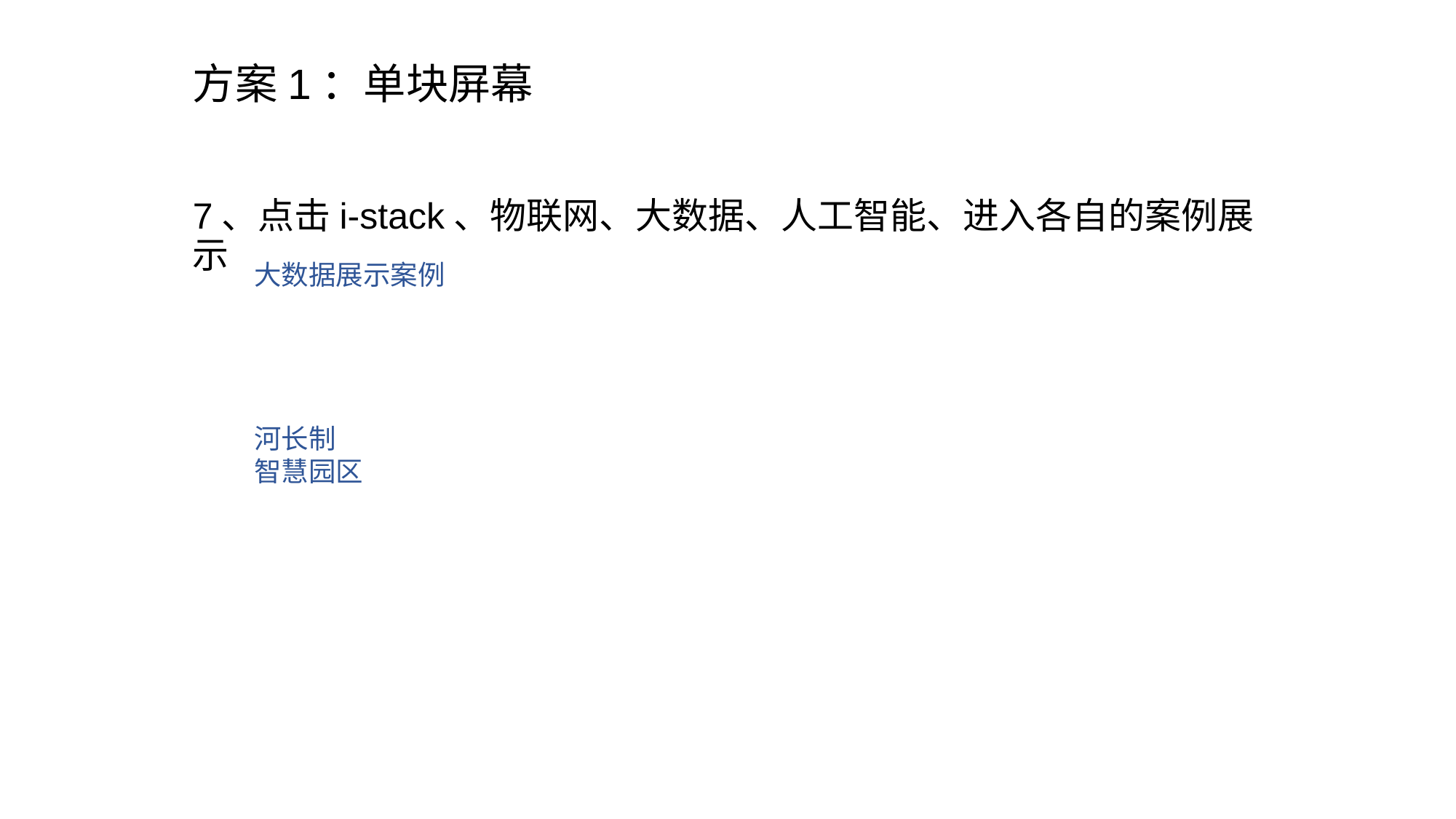

# 方案1：单块屏幕
7、点击i-stack、物联网、大数据、人工智能、进入各自的案例展示
大数据展示案例

河长制
智慧园区